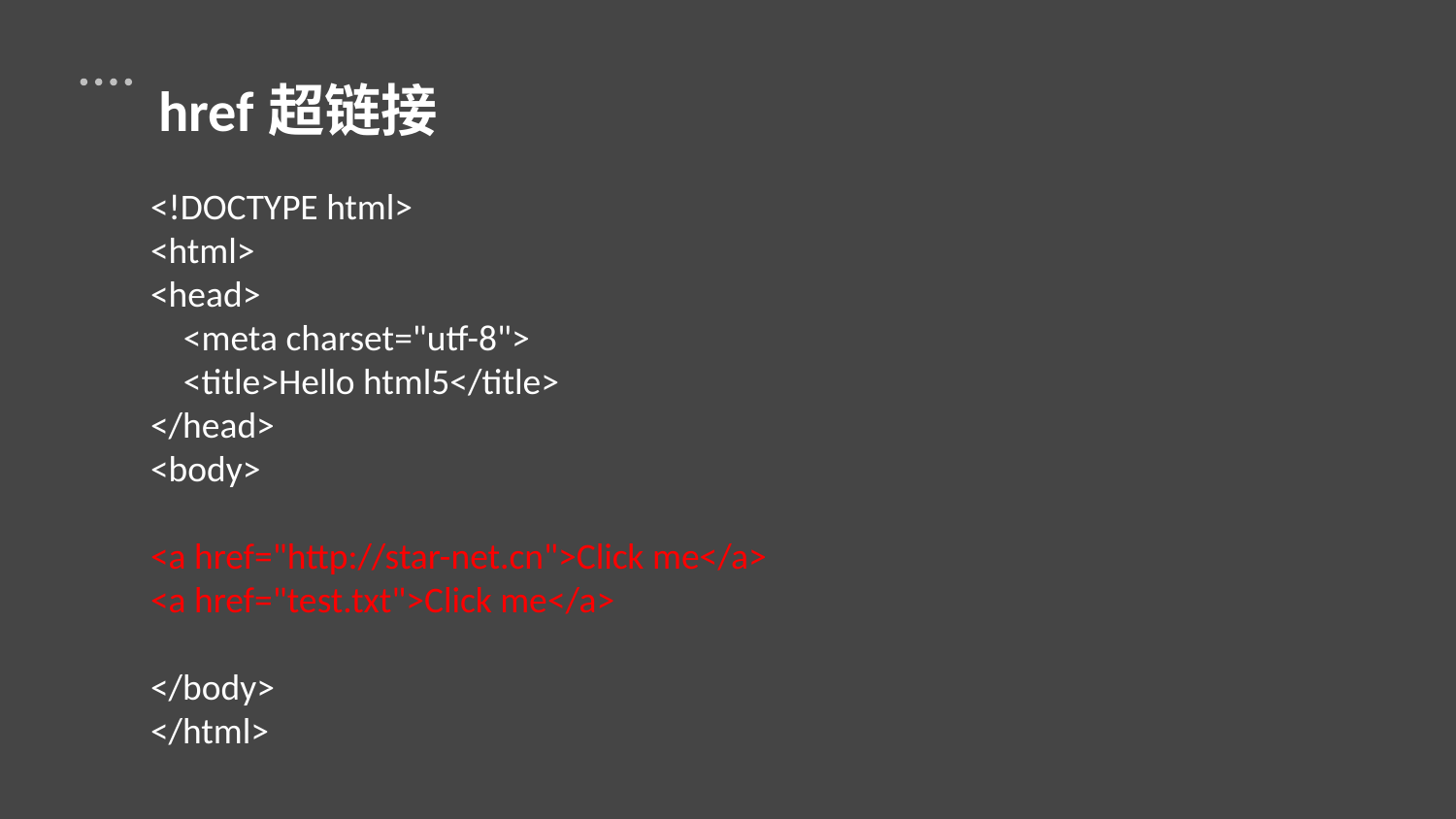

href超链接
<!DOCTYPE html>
<html>
<head>
    <meta charset="utf-8">
    <title>Hello html5</title>
</head>
<body>

<a href="http://star-net.cn">Click me</a>
<a href="test.txt">Click me</a>

</body>
</html>